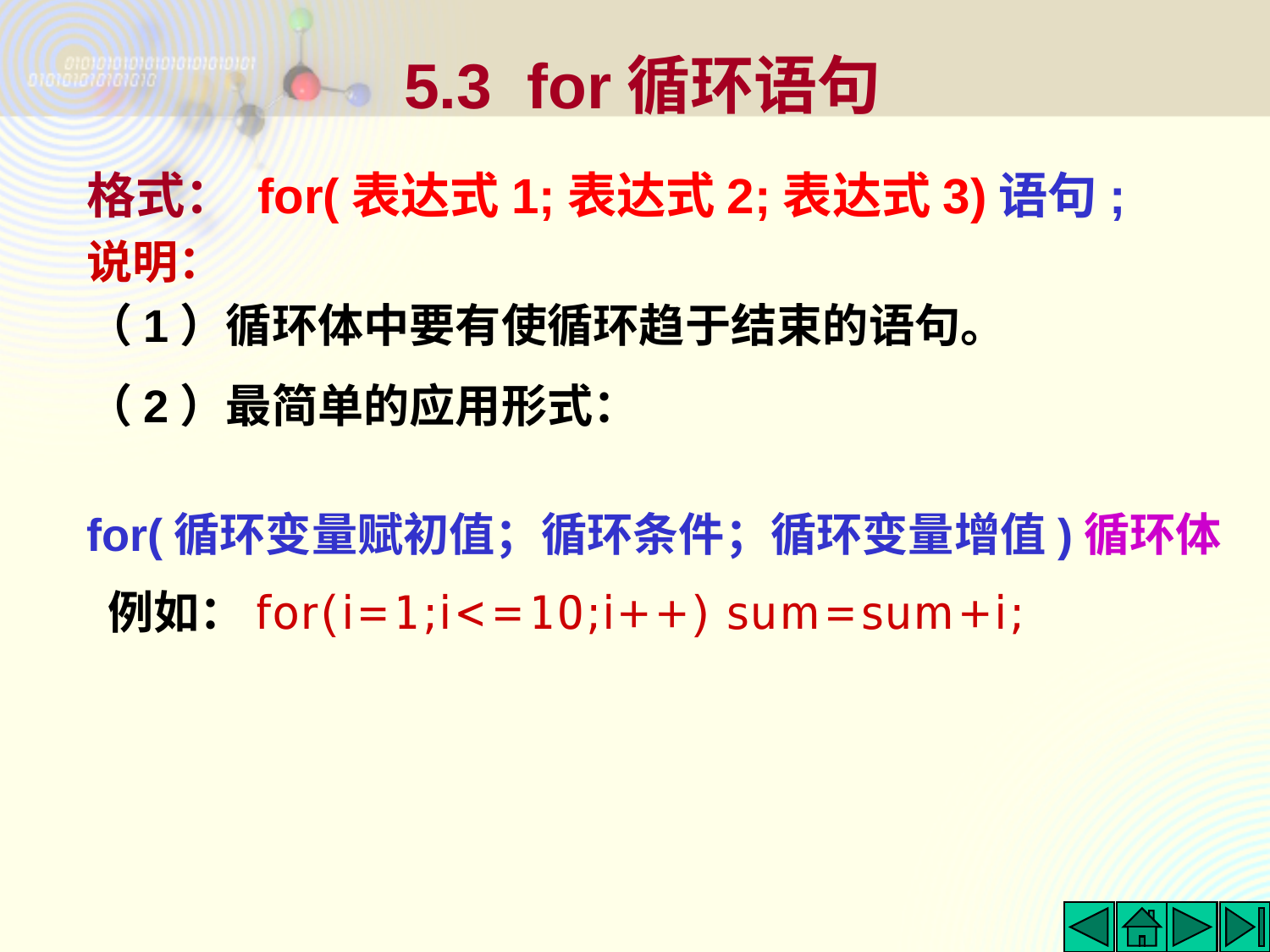

5.3  for循环语句
格式： for(表达式1;表达式2;表达式3)语句;
说明：
（1）循环体中要有使循环趋于结束的语句。
（2）最简单的应用形式：

for(循环变量赋初值；循环条件；循环变量增值)循环体
 例如：for(i=1;i<=10;i++) sum=sum+i;